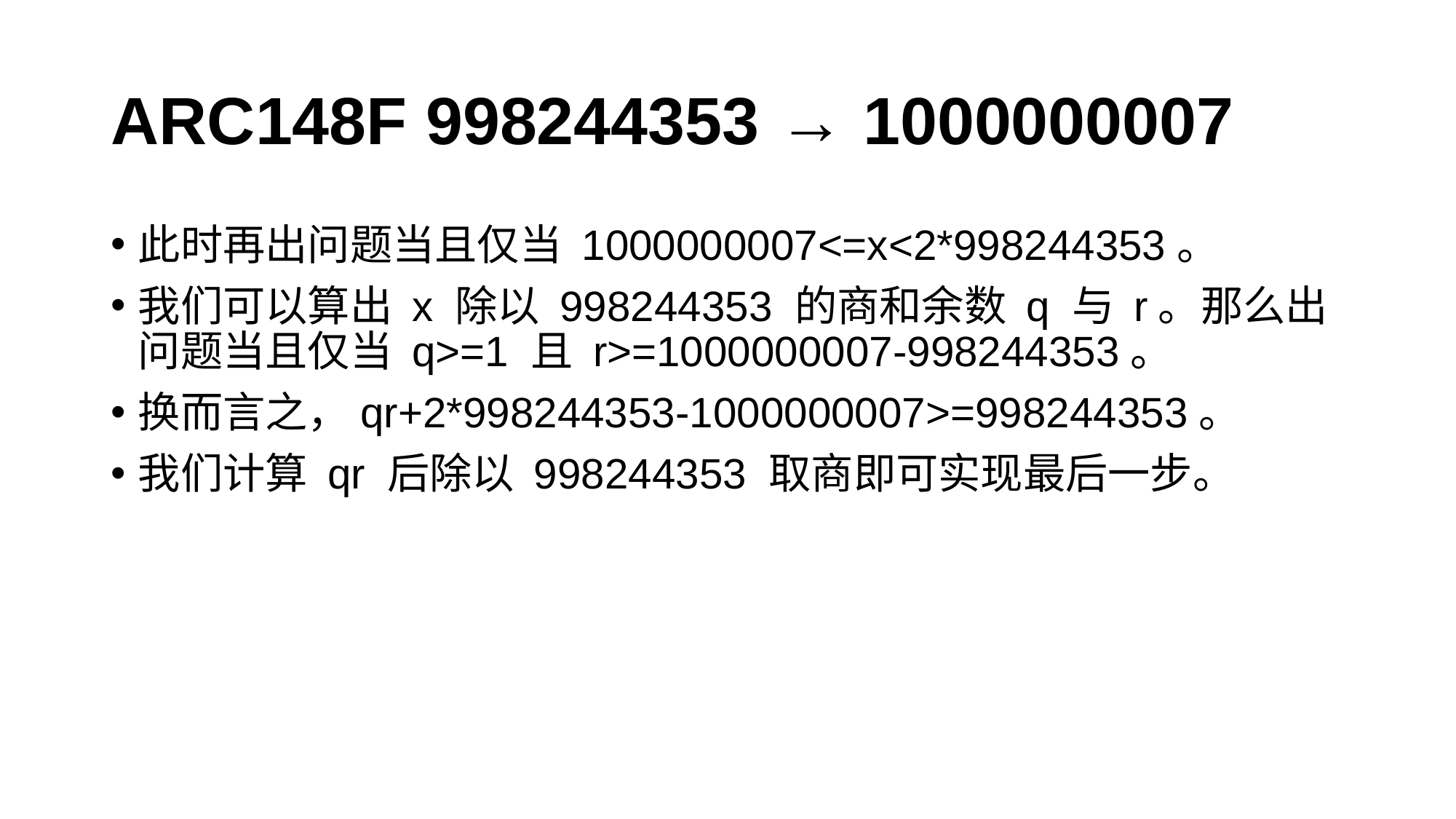

# ARC148F 998244353 → 1000000007
此时再出问题当且仅当 1000000007<=x<2*998244353。
我们可以算出 x 除以 998244353 的商和余数 q 与 r。那么出问题当且仅当 q>=1 且 r>=1000000007-998244353。
换而言之，qr+2*998244353-1000000007>=998244353。
我们计算 qr 后除以 998244353 取商即可实现最后一步。